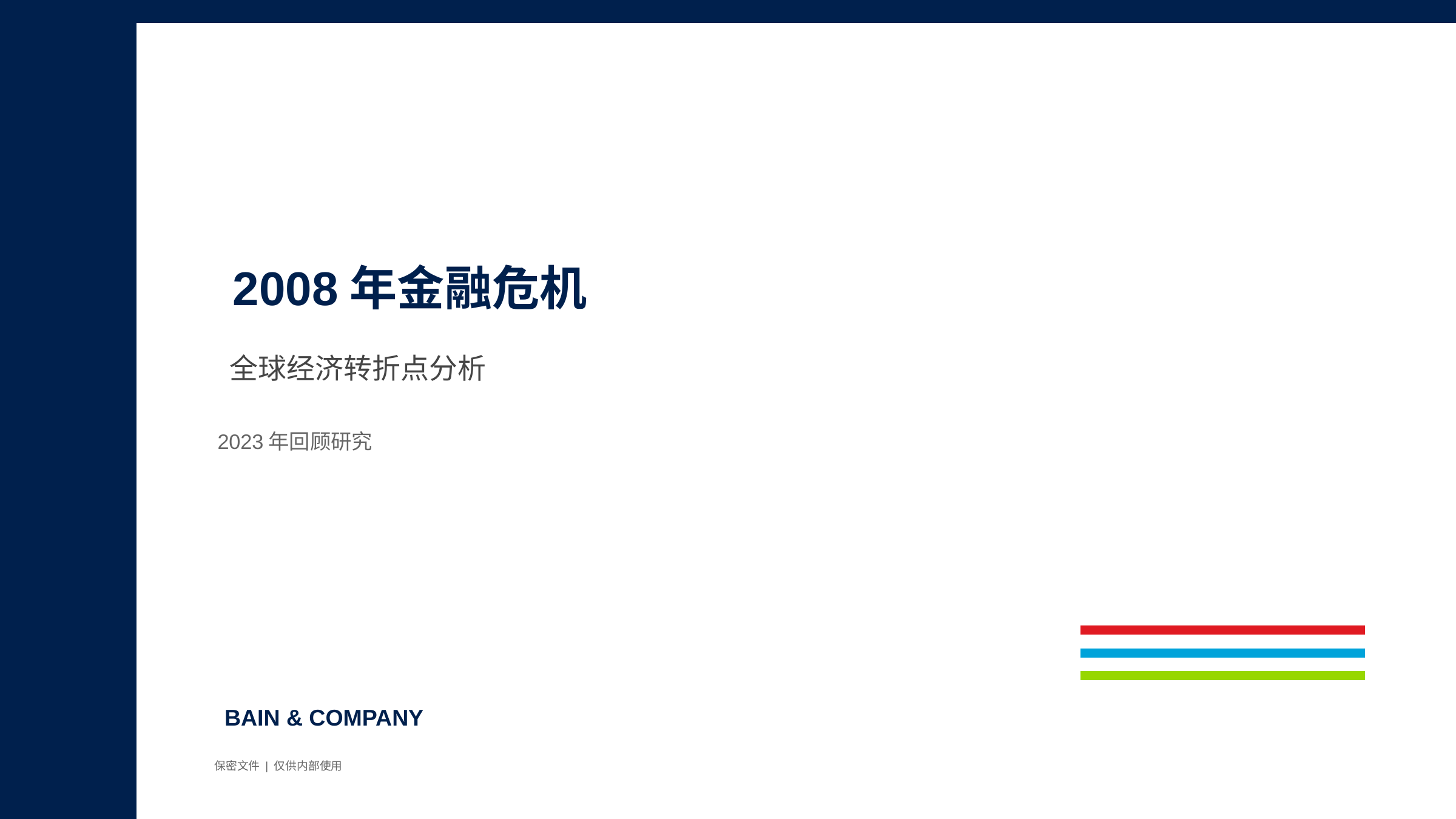

2008年金融危机
全球经济转折点分析
2023年回顾研究

BAIN & COMPANY
保密文件 | 仅供内部使用